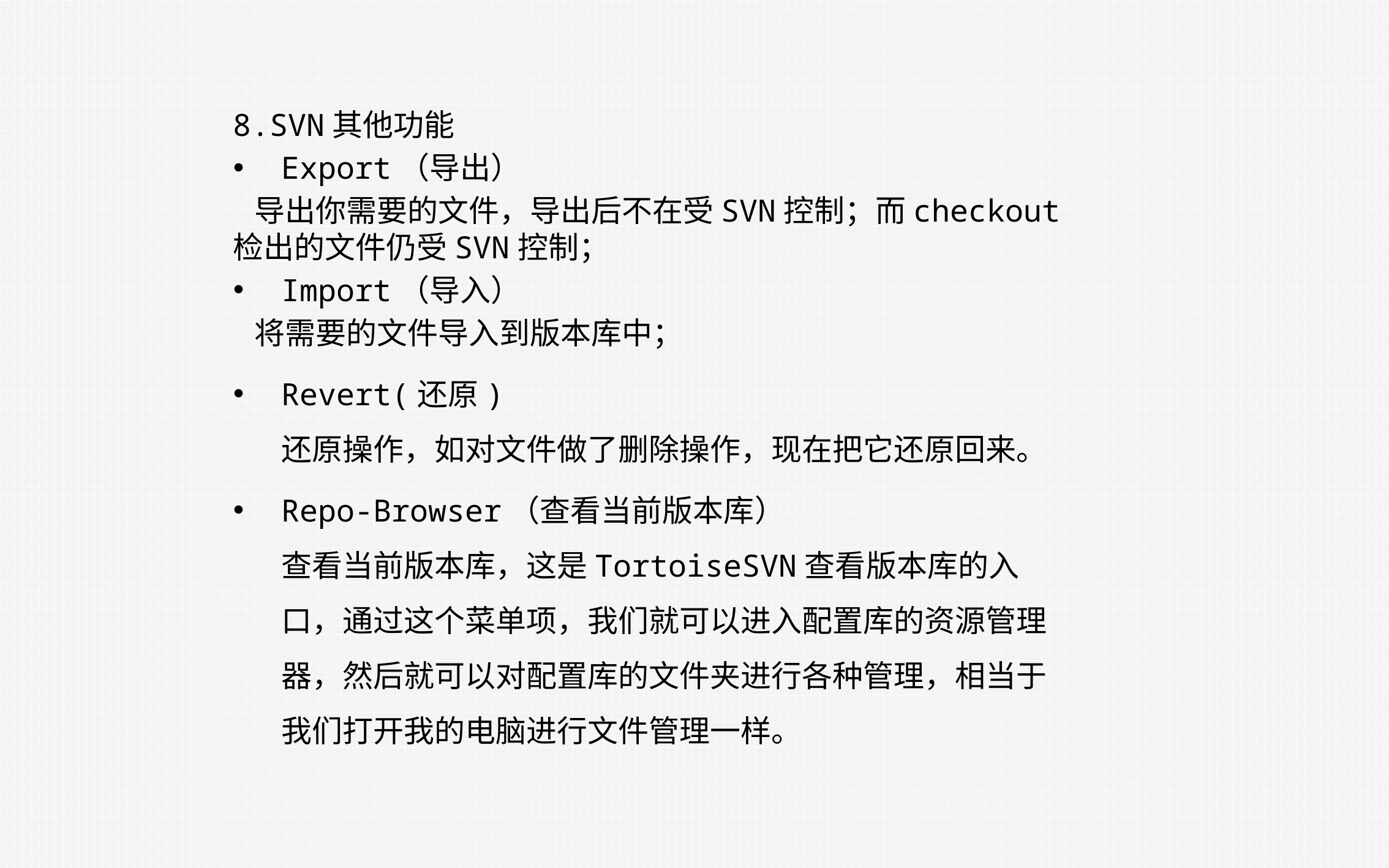

8.SVN其他功能
Export（导出）
  导出你需要的文件，导出后不在受SVN控制；而checkout检出的文件仍受SVN控制；
Import（导入）
  将需要的文件导入到版本库中；
Revert(还原)
还原操作，如对文件做了删除操作，现在把它还原回来。
Repo-Browser（查看当前版本库）
查看当前版本库，这是TortoiseSVN查看版本库的入口，通过这个菜单项，我们就可以进入配置库的资源管理器，然后就可以对配置库的文件夹进行各种管理，相当于我们打开我的电脑进行文件管理一样。